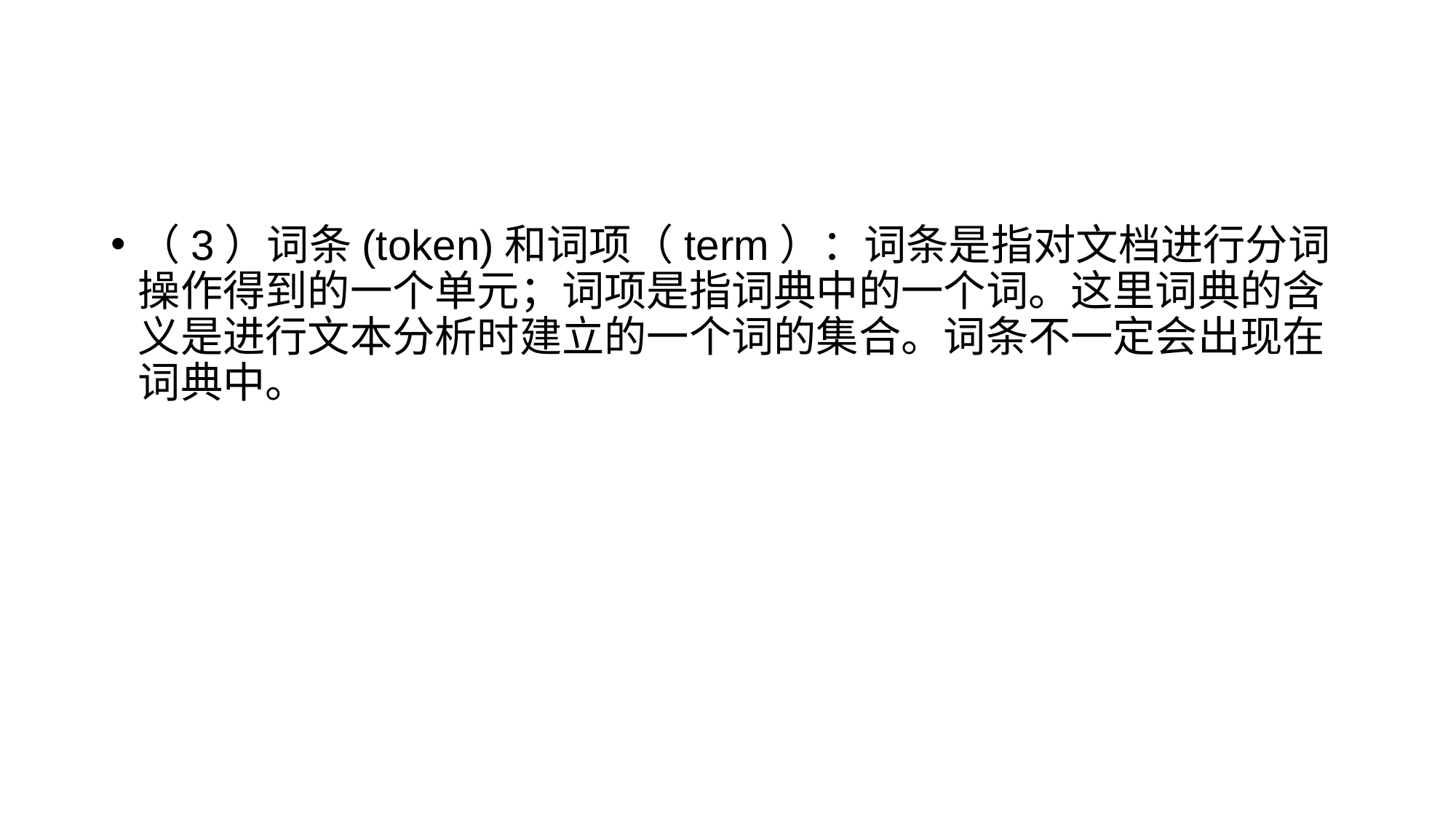

#
（3）词条(token)和词项（term）：词条是指对文档进行分词操作得到的一个单元；词项是指词典中的一个词。这里词典的含义是进行文本分析时建立的一个词的集合。词条不一定会出现在词典中。